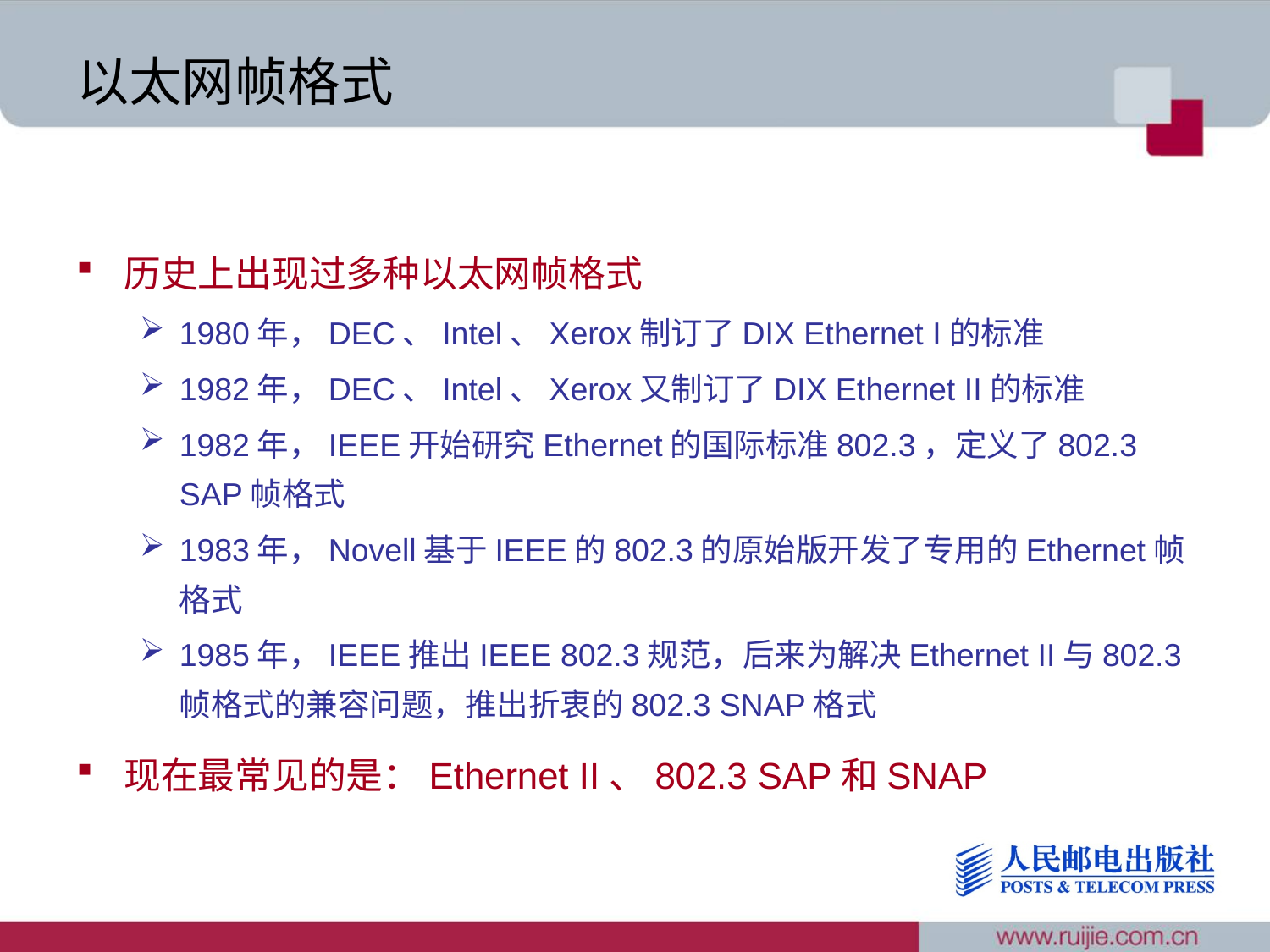

# 以太网帧格式
历史上出现过多种以太网帧格式
1980年，DEC、Intel、Xerox制订了DIX Ethernet I的标准
1982年，DEC、Intel、Xerox又制订了DIX Ethernet II的标准
1982年，IEEE开始研究Ethernet的国际标准802.3，定义了802.3 SAP帧格式
1983年，Novell基于IEEE的802.3的原始版开发了专用的Ethernet帧格式
1985年，IEEE推出IEEE 802.3规范，后来为解决Ethernet II与802.3帧格式的兼容问题，推出折衷的802.3 SNAP格式
现在最常见的是：Ethernet II、802.3 SAP和SNAP